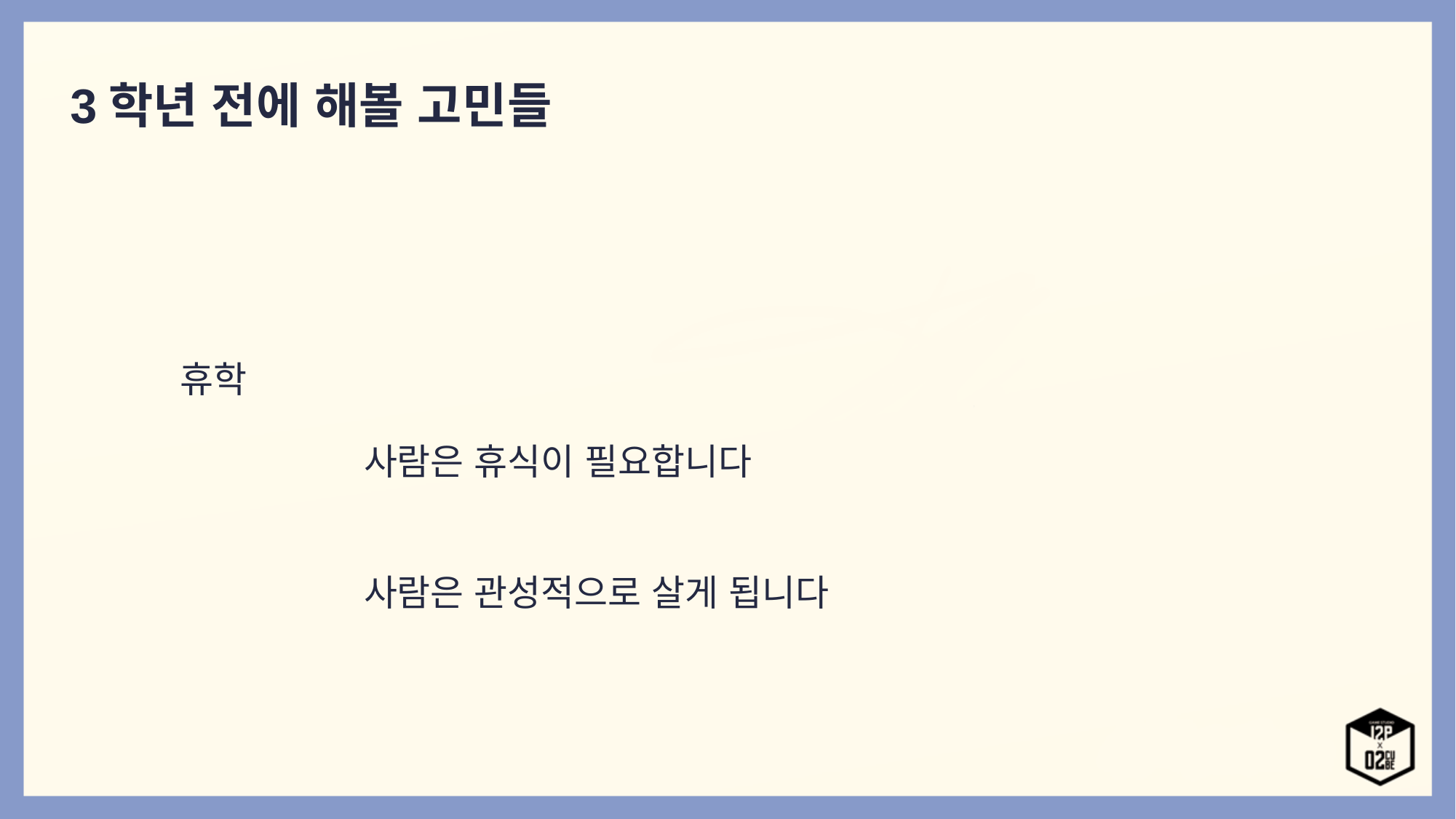

3학년 전에 해볼 고민들

휴학

사람은 휴식이 필요합니다

사람은 관성적으로 살게 됩니다